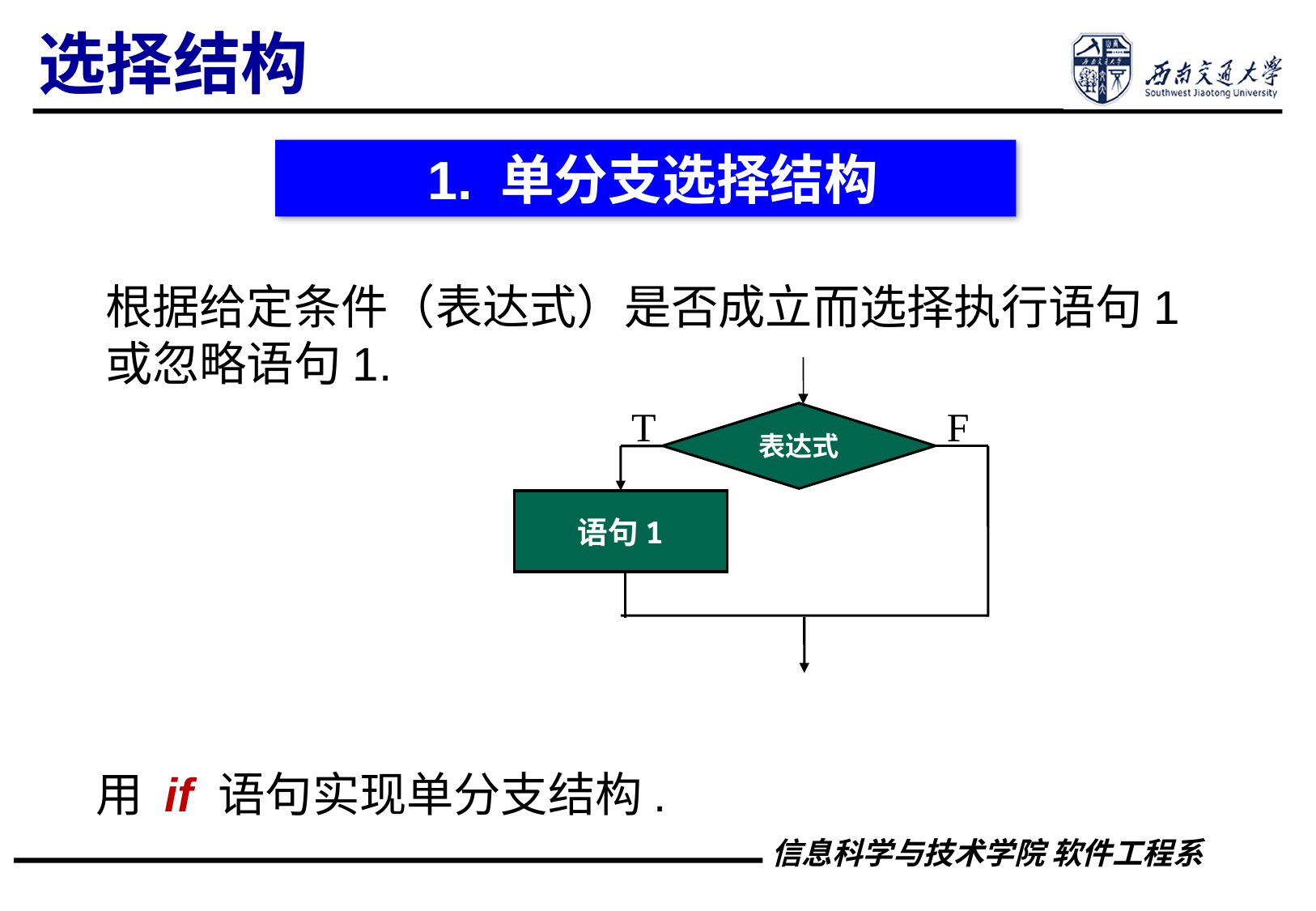

选择结构
 1. 单分支选择结构
根据给定条件（表达式）是否成立而选择执行语句1或忽略语句1.

T
F
表达式

语句1

T
F
用 if 语句实现单分支结构.